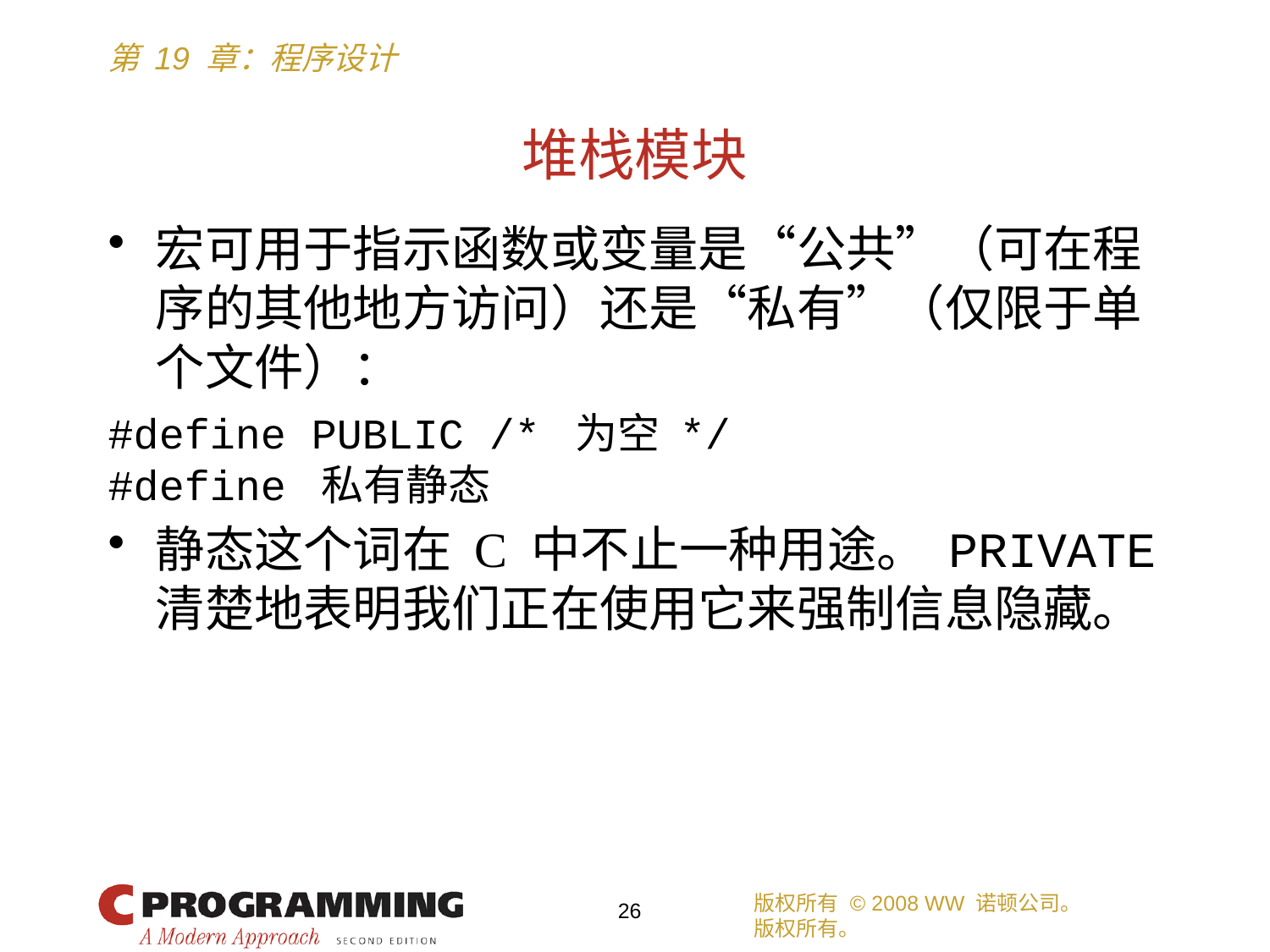

# 堆栈模块
宏可用于指示函数或变量是“公共”（可在程序的其他地方访问）还是“私有”（仅限于单个文件）：
#define PUBLIC /* 为空 */
#define 私有静态
静态这个词在 C 中不止一种用途。 PRIVATE清楚地表明我们正在使用它来强制信息隐藏。
版权所有 © 2008 WW 诺顿公司。
版权所有。
26